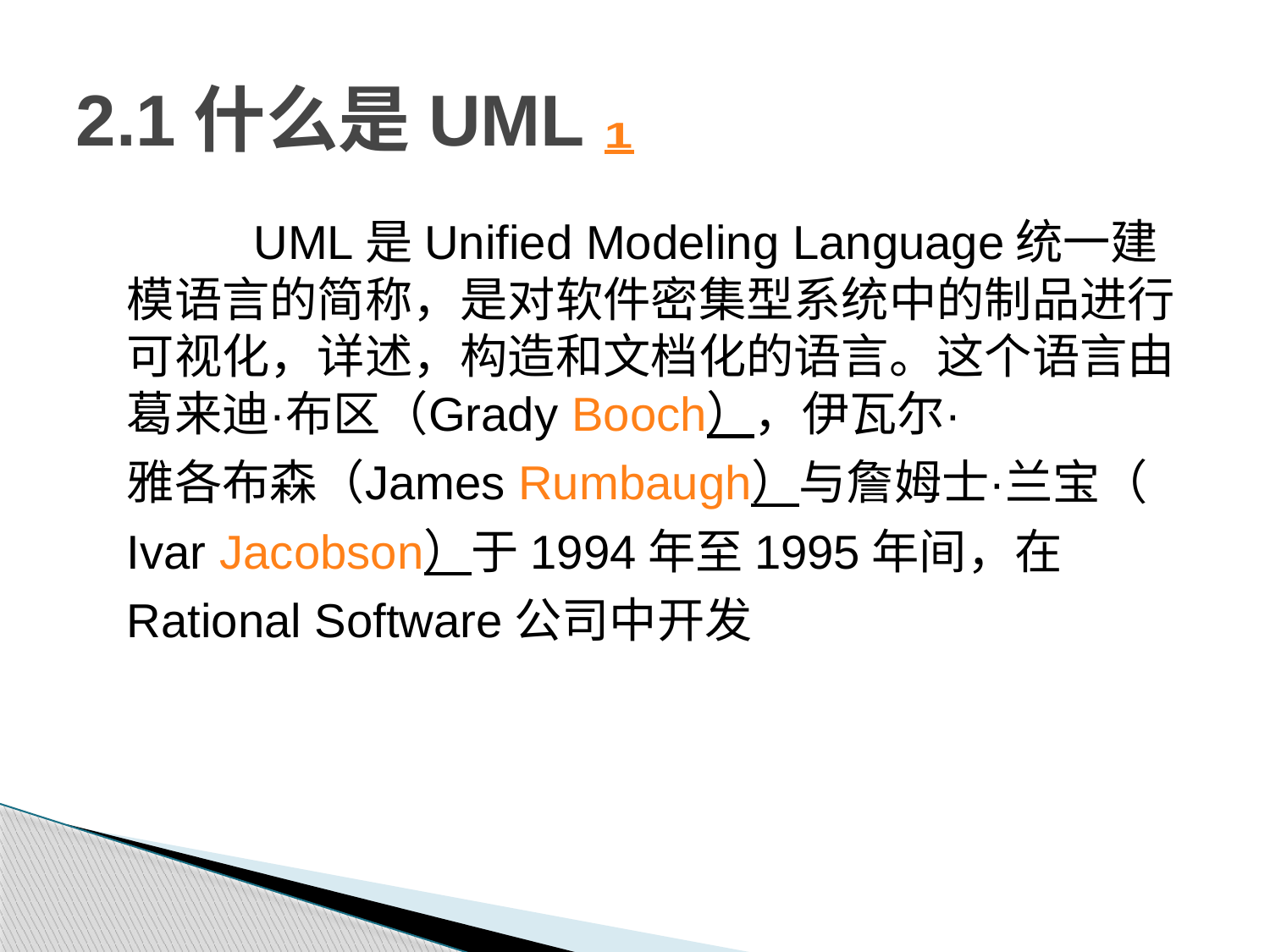

# 2.1什么是UML ₁
		UML是Unified Modeling Language统一建模语言的简称，是对软件密集型系统中的制品进行可视化，详述，构造和文档化的语言。这个语言由葛来迪·布区（Grady Booch），伊瓦尔·雅各布森（James Rumbaugh）与詹姆士·兰宝（Ivar Jacobson）于1994年至1995年间，在Rational Software公司中开发